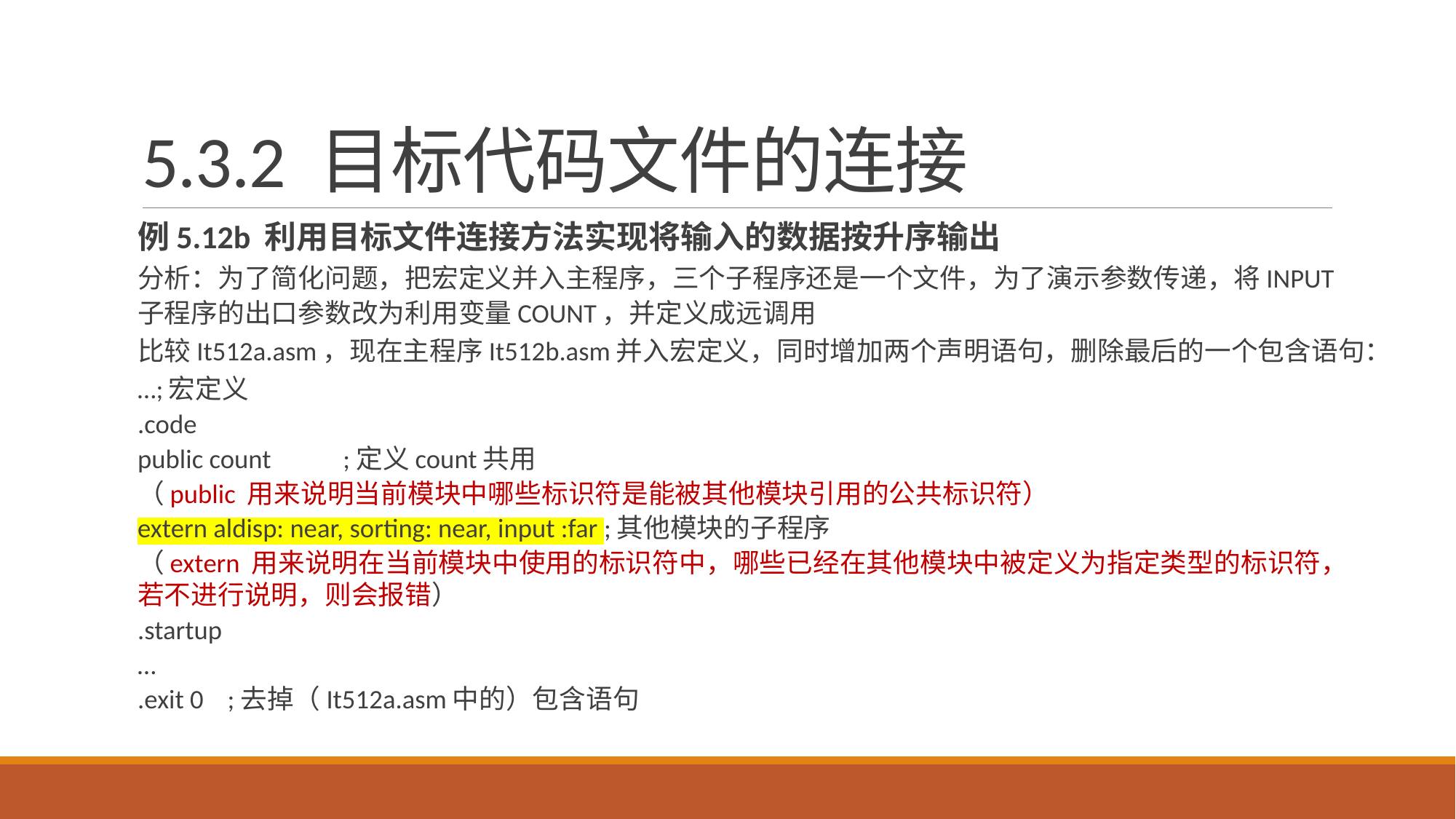

# 5.3.2 目标代码文件的连接
例5.12b 利用目标文件连接方法实现将输入的数据按升序输出
分析：为了简化问题，把宏定义并入主程序，三个子程序还是一个文件，为了演示参数传递，将INPUT子程序的出口参数改为利用变量COUNT，并定义成远调用
比较It512a.asm，现在主程序It512b.asm并入宏定义，同时增加两个声明语句，删除最后的一个包含语句：
…;宏定义
.code
public count            ;定义count共用
（public 用来说明当前模块中哪些标识符是能被其他模块引用的公共标识符）
extern aldisp: near, sorting: near, input :far ;其他模块的子程序
（extern 用来说明在当前模块中使用的标识符中，哪些已经在其他模块中被定义为指定类型的标识符，若不进行说明，则会报错）
.startup
…
.exit 0    ;去掉（It512a.asm中的）包含语句